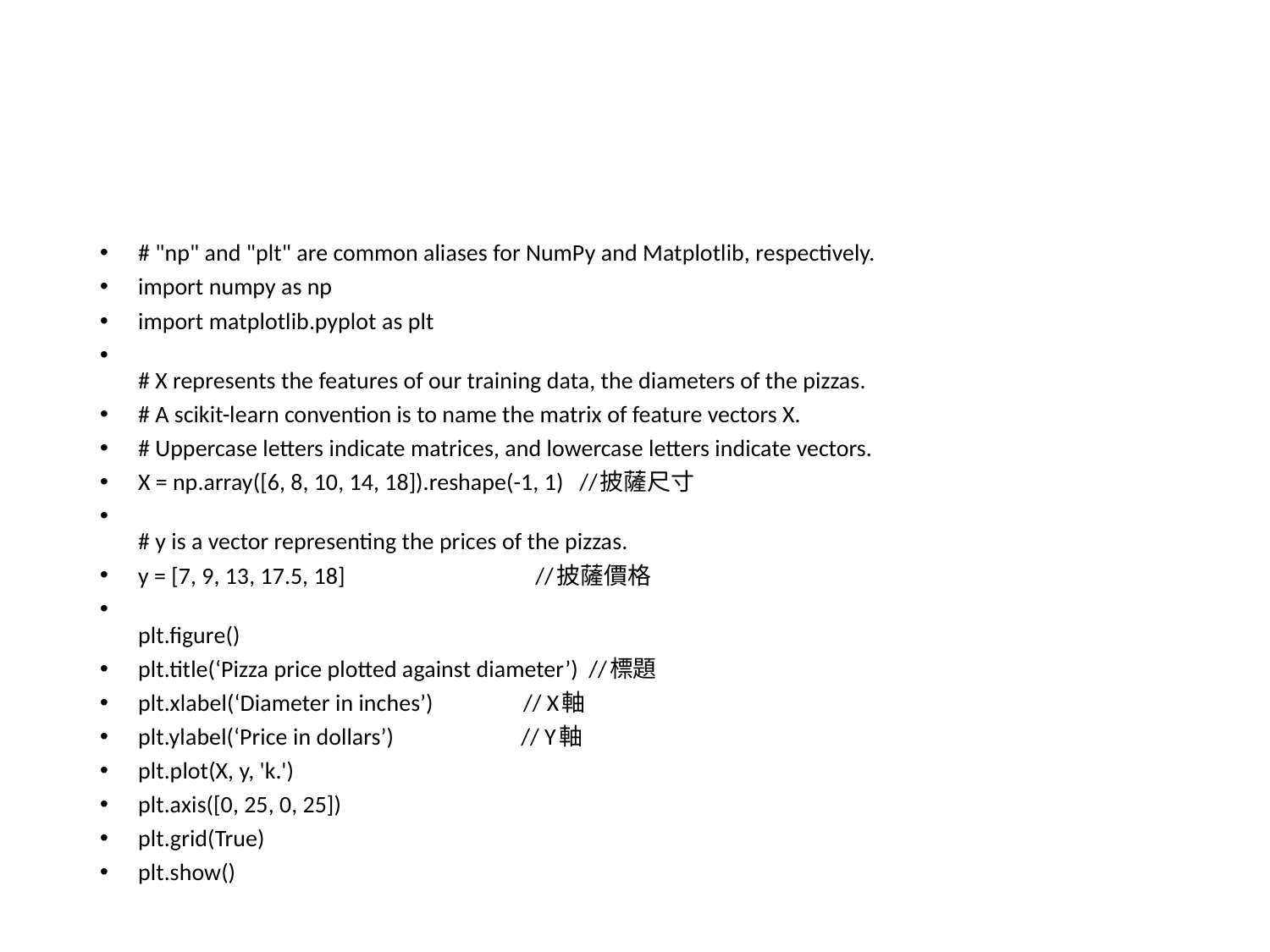

# "np" and "plt" are common aliases for NumPy and Matplotlib, respectively.
import numpy as np
import matplotlib.pyplot as plt
# X represents the features of our training data, the diameters of the pizzas.
# A scikit-learn convention is to name the matrix of feature vectors X.
# Uppercase letters indicate matrices, and lowercase letters indicate vectors.
X = np.array([6, 8, 10, 14, 18]).reshape(-1, 1)   //披薩尺寸
# y is a vector representing the prices of the pizzas.
y = [7, 9, 13, 17.5, 18]                                    //披薩價格
plt.figure()
plt.title(‘Pizza price plotted against diameter’)  //標題
plt.xlabel(‘Diameter in inches’)                 // X軸
plt.ylabel(‘Price in dollars’)                        // Y軸
plt.plot(X, y, 'k.')
plt.axis([0, 25, 0, 25])
plt.grid(True)
plt.show()